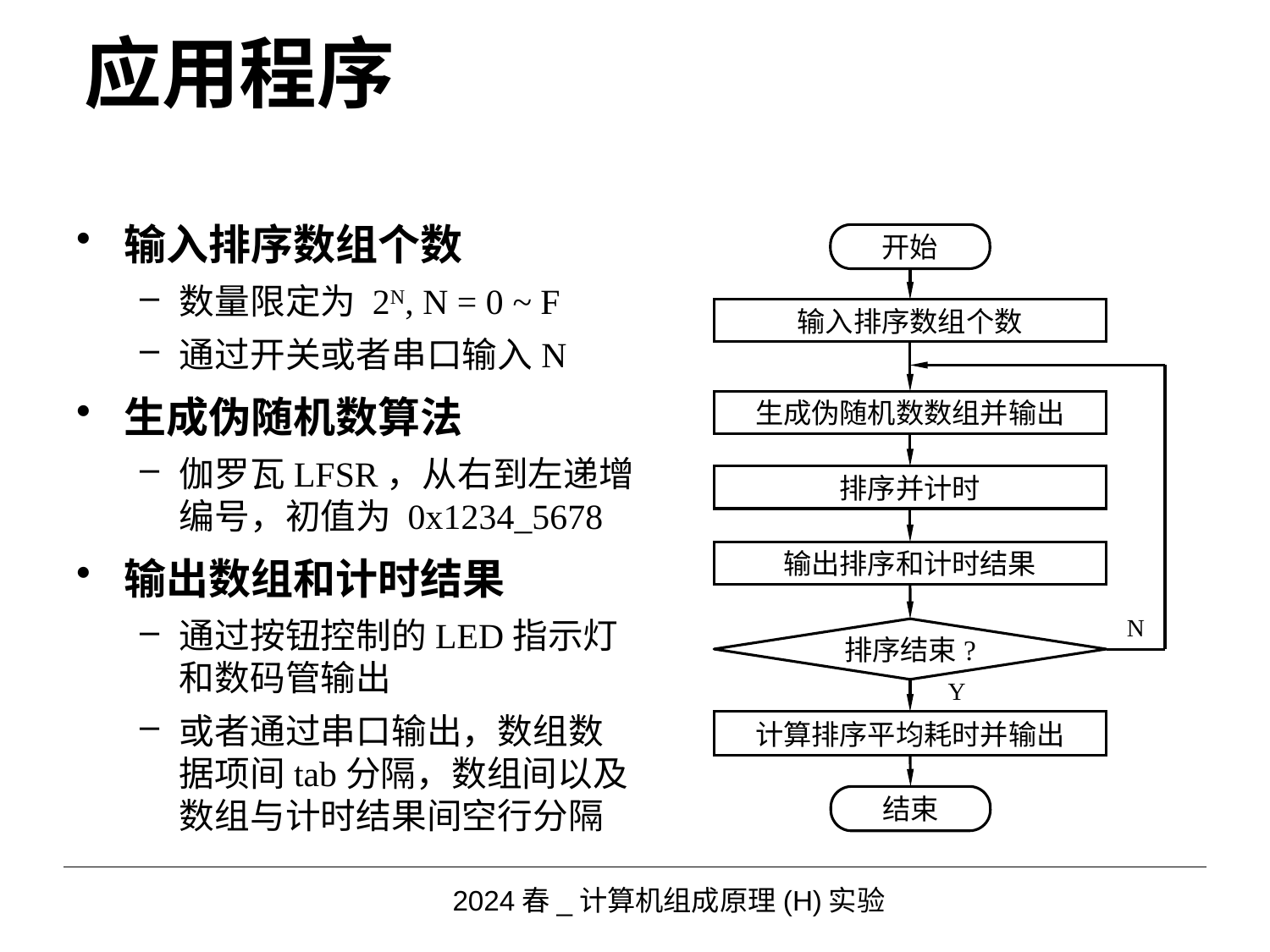

# 应用程序
输入排序数组个数
数量限定为 2N, N = 0 ~ F
通过开关或者串口输入N
生成伪随机数算法
伽罗瓦LFSR，从右到左递增编号，初值为 0x1234_5678
输出数组和计时结果
通过按钮控制的LED指示灯和数码管输出
或者通过串口输出，数组数据项间tab分隔，数组间以及数组与计时结果间空行分隔

开始
输入排序数组个数
生成伪随机数数组并输出
排序并计时
输出排序和计时结果
N
排序结束?
Y
计算排序平均耗时并输出
结束
4

2024春_计算机组成原理(H)实验